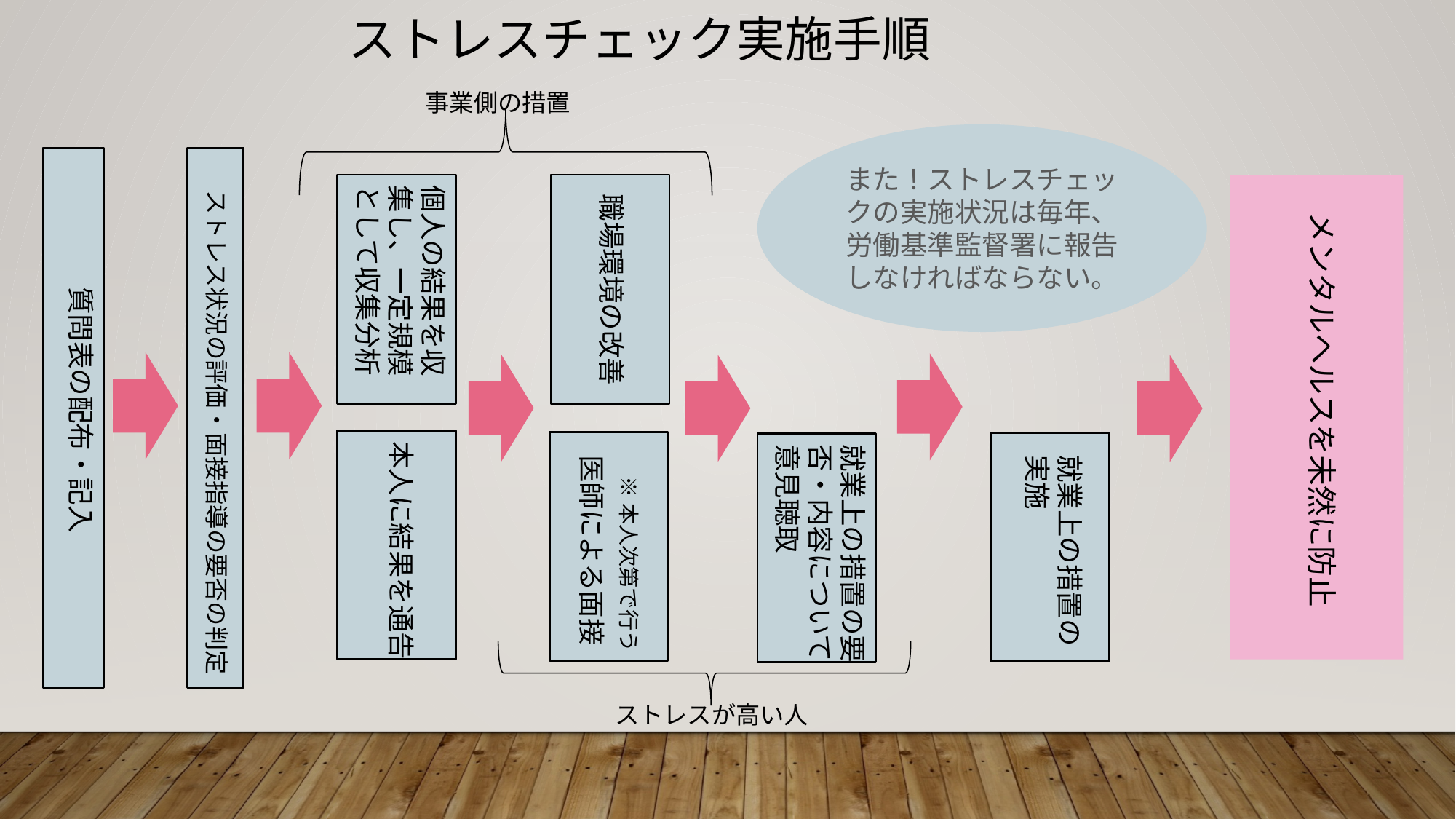

ストレスチェック実施手順
事業側の措置
また！ストレスチェックの実施状況は毎年、労働基準監督署に報告しなければならない。

個人の結果を収集し、一定規模として収集分析

ストレス状況の評価・面接指導の要否の判定
職場環境の改善
メンタルヘルスを未然に防止
質問表の配布・記入

本人に結果を通告

就業上の措置の要否・内容について意見聴取

医師による面接
就業上の措置の実施
※本人次第で行う

ストレスが高い人